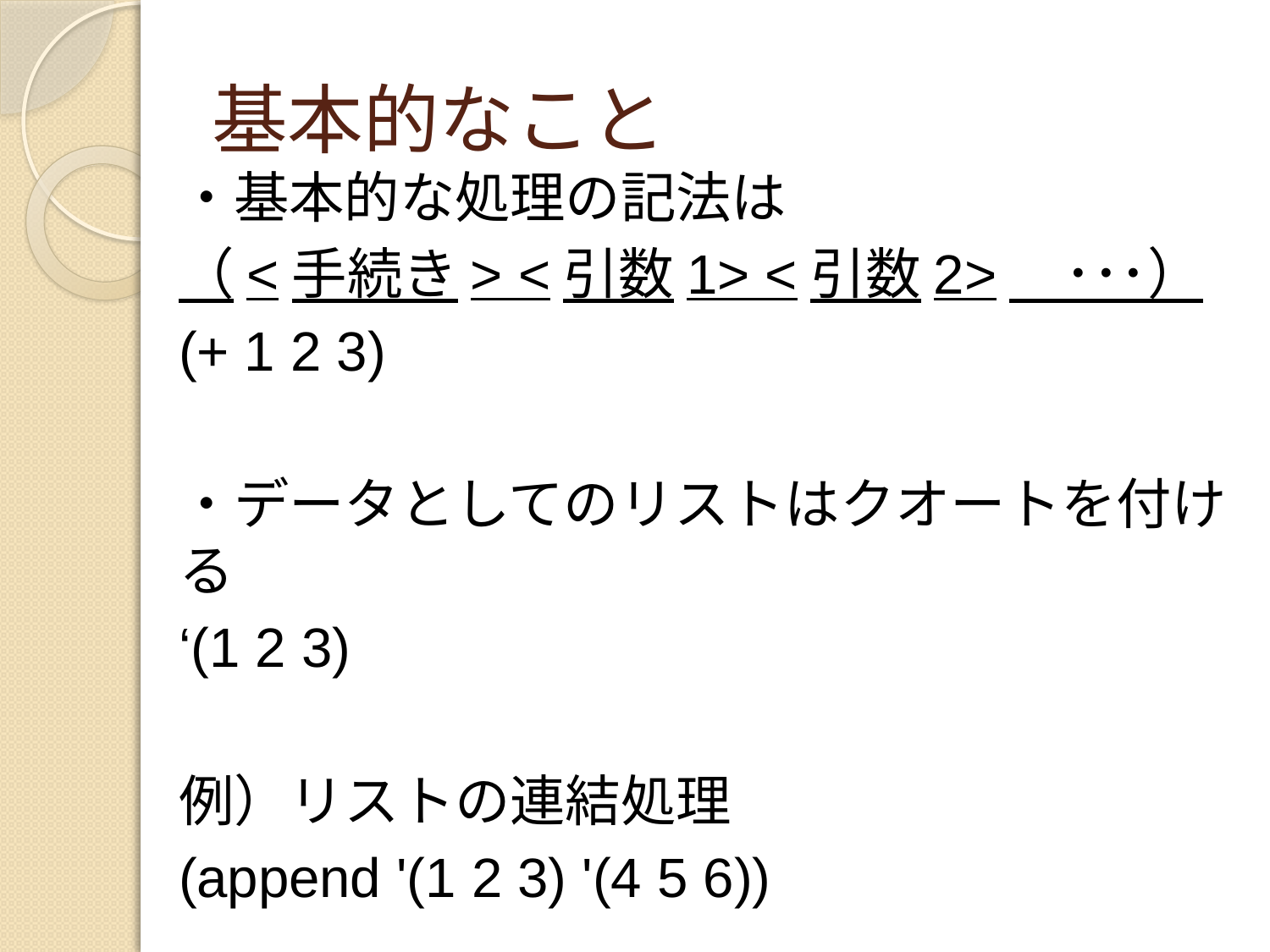

# 基本的なこと
・基本的な処理の記法は
（<手続き> <引数1> <引数2>　･･･）
(+ 1 2 3)

・データとしてのリストはクオートを付ける
‘(1 2 3)

例）リストの連結処理
(append '(1 2 3) '(4 5 6))